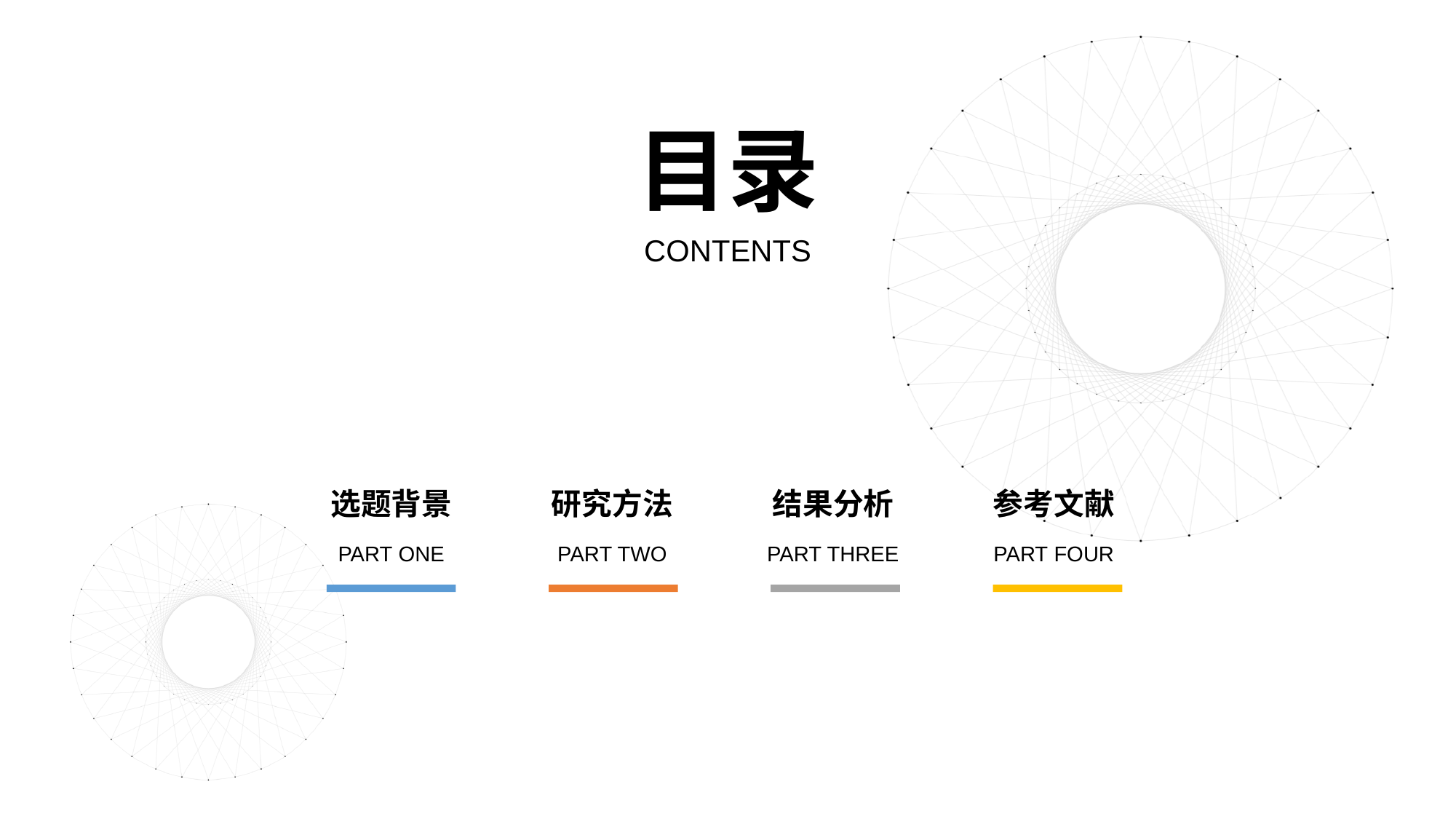

目录
CONTENTS
研究方法
结果分析
参考文献
选题背景
PART TWO
PART THREE
PART FOUR
PART ONE